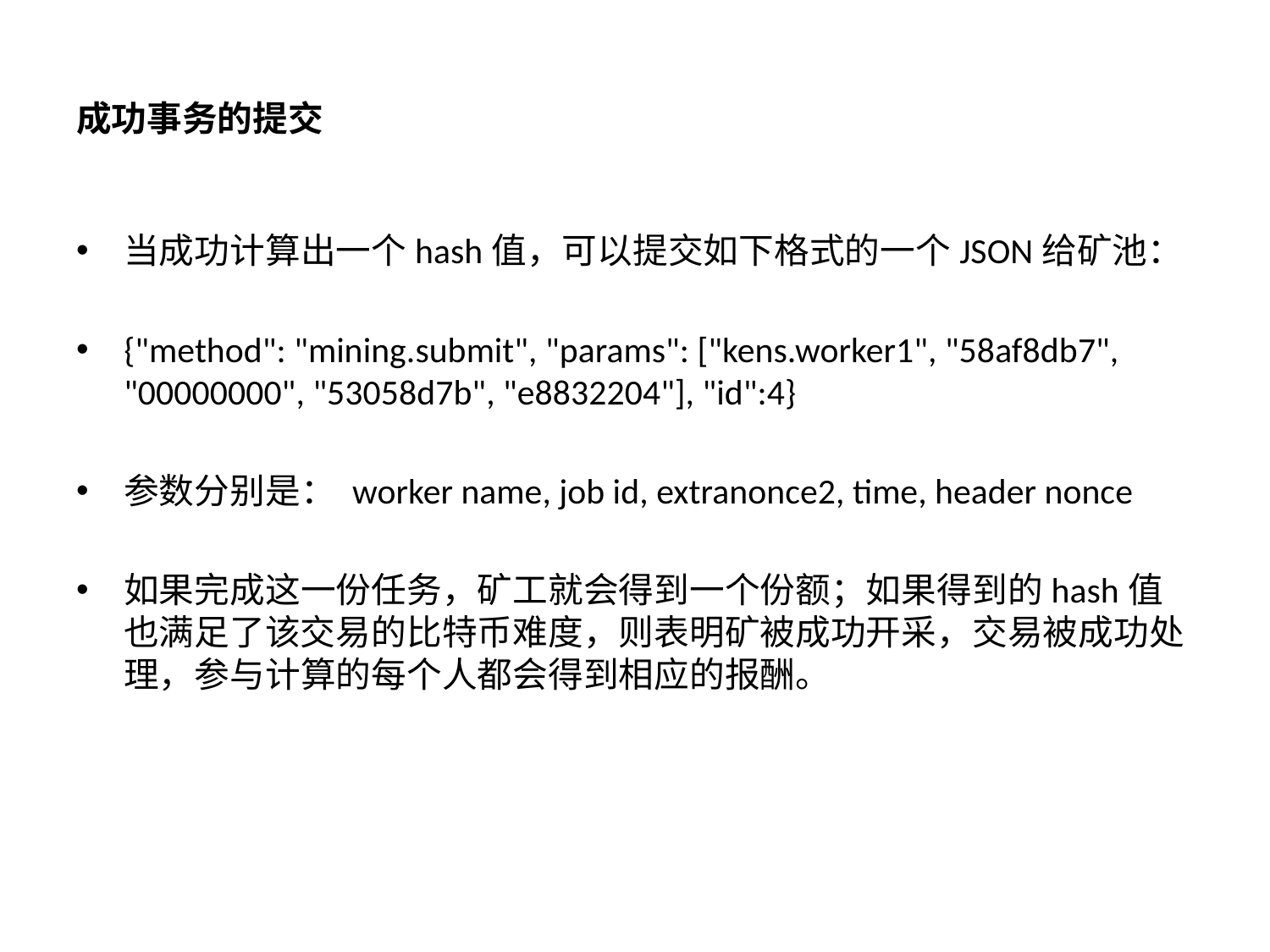

# 成功事务的提交
当成功计算出一个hash值，可以提交如下格式的一个JSON给矿池：

{"method": "mining.submit", "params": ["kens.worker1", "58af8db7", "00000000", "53058d7b", "e8832204"], "id":4}

参数分别是： worker name, job id, extranonce2, time, header nonce

如果完成这一份任务，矿工就会得到一个份额；如果得到的hash值也满足了该交易的比特币难度，则表明矿被成功开采，交易被成功处理，参与计算的每个人都会得到相应的报酬。